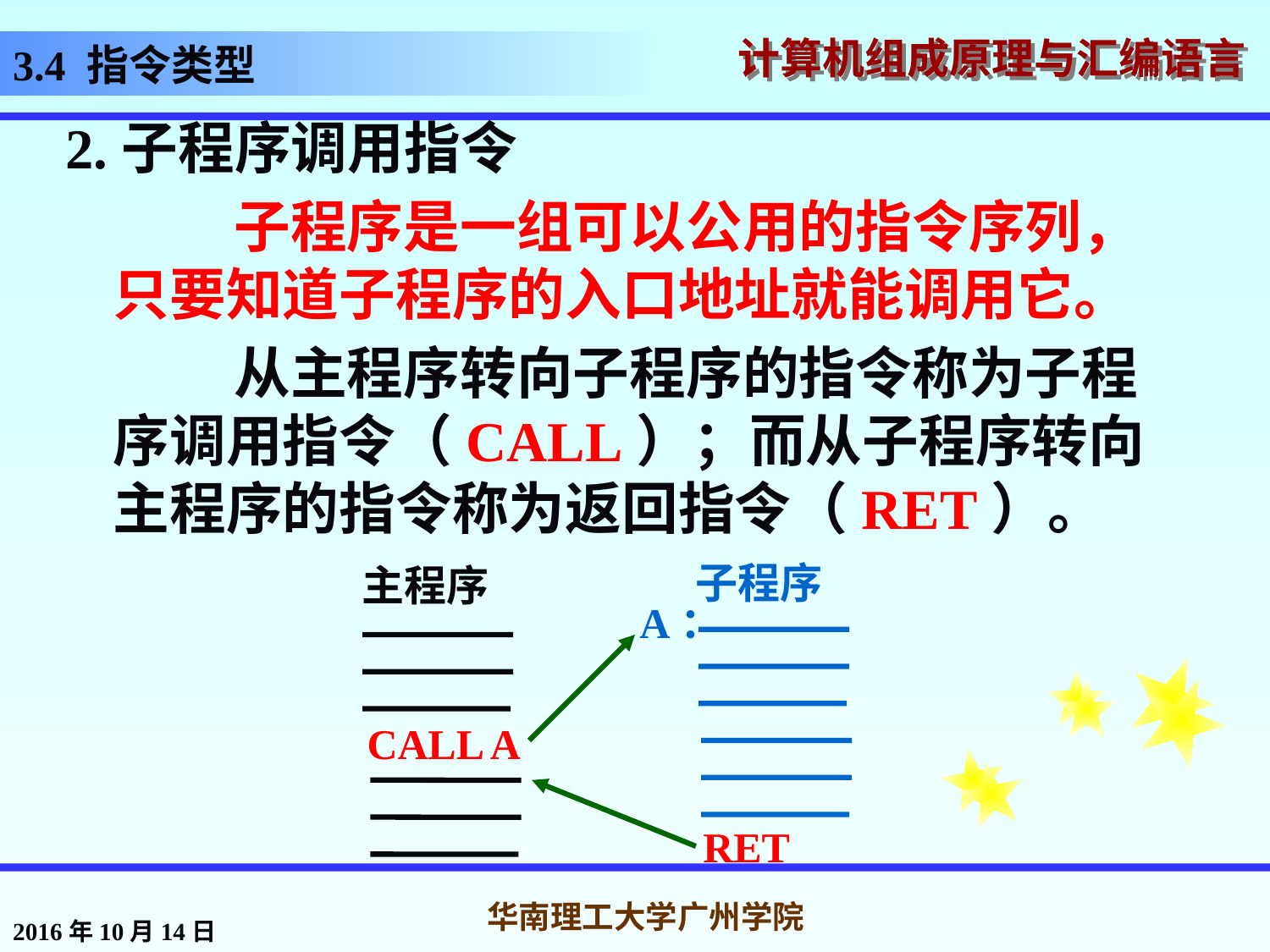

3.4 指令类型
2.子程序调用指令
            子程序是一组可以公用的指令序列，只要知道子程序的入口地址就能调用它。
            从主程序转向子程序的指令称为子程序调用指令（CALL）；而从子程序转向主程序的指令称为返回指令（RET）。
子程序
主程序
A：

CALL A

RET

2016年10月14日
华南理工大学广州学院